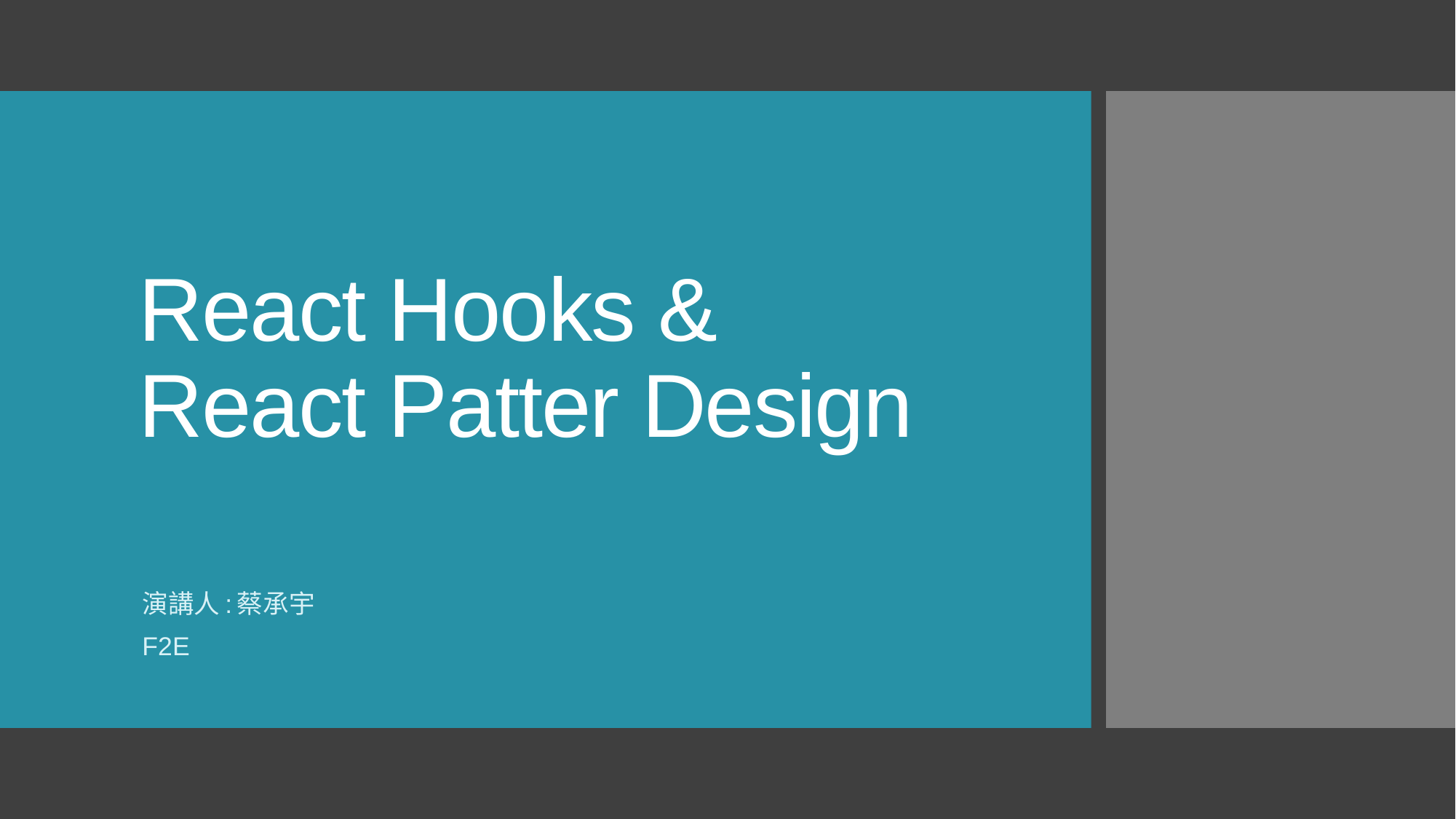

# React Hooks & React Patter Design
演講人:蔡承宇
F2E